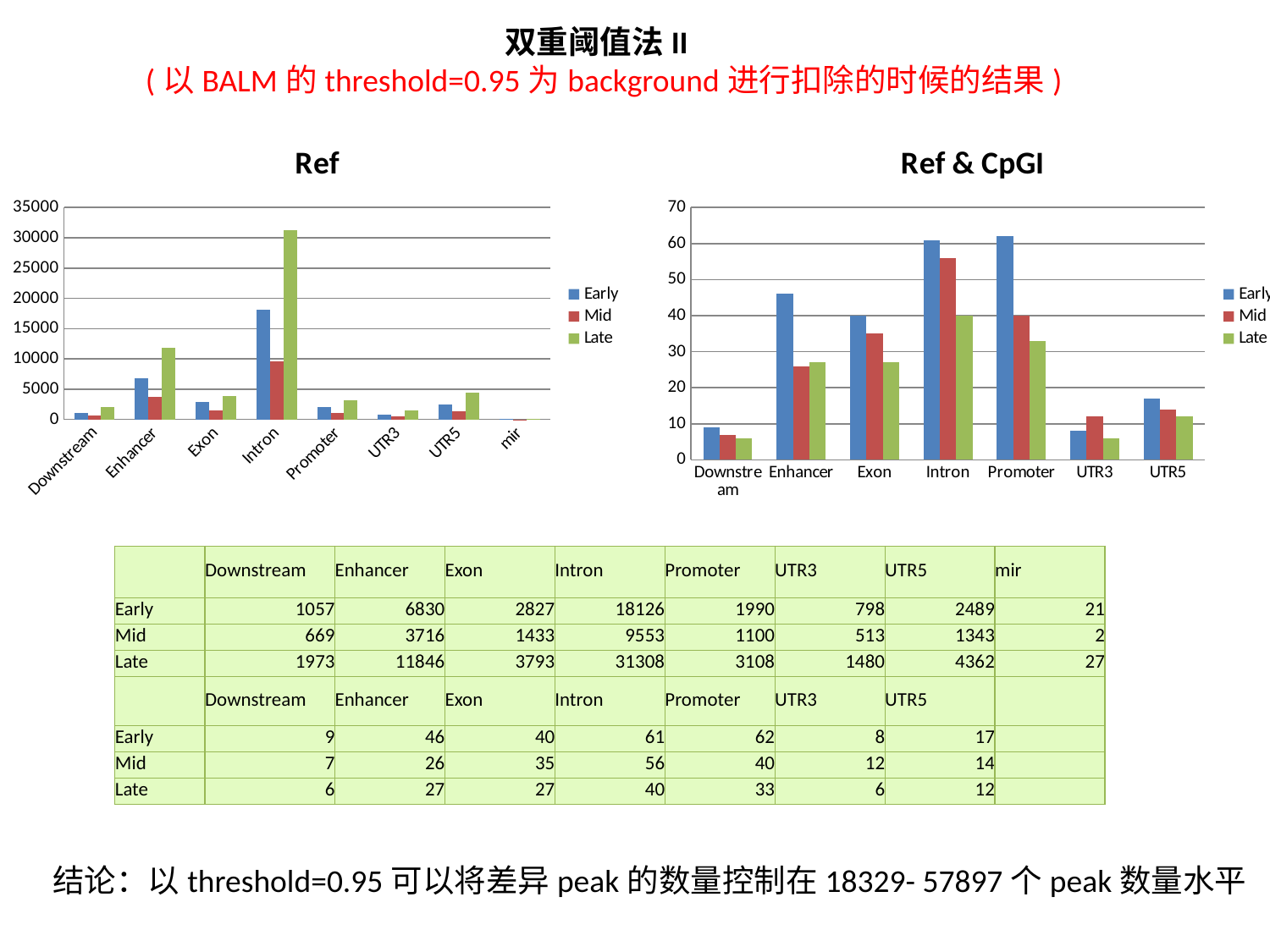

双重阈值法II
 (以BALM的threshold=0.95为background进行扣除的时候的结果)

### Chart: Ref

| Category | Early | Mid | Late |
|---|---|---|---|
| Downstream | 1057.0 | 669.0 | 1973.0 |
| Enhancer | 6830.0 | 3716.0 | 11846.0 |
| Exon | 2827.0 | 1433.0 | 3793.0 |
| Intron | 18126.0 | 9553.0 | 31308.0 |
| Promoter | 1990.0 | 1100.0 | 3108.0 |
| UTR3 | 798.0 | 513.0 | 1480.0 |
| UTR5 | 2489.0 | 1343.0 | 4362.0 |
| mir | 21.0 | 2.0 | 27.0 |

### Chart: Ref & CpGI

| Category | Early | Mid | Late |
|---|---|---|---|
| Downstream | 9.0 | 7.0 | 6.0 |
| Enhancer | 46.0 | 26.0 | 27.0 |
| Exon | 40.0 | 35.0 | 27.0 |
| Intron | 61.0 | 56.0 | 40.0 |
| Promoter | 62.0 | 40.0 | 33.0 |
| UTR3 | 8.0 | 12.0 | 6.0 |
| UTR5 | 17.0 | 14.0 | 12.0 |
|  | Downstream | Enhancer | Exon | Intron | Promoter | UTR3 | UTR5 | mir |
| --- | --- | --- | --- | --- | --- | --- | --- | --- |
| Early | 1057 | 6830 | 2827 | 18126 | 1990 | 798 | 2489 | 21 |
| Mid | 669 | 3716 | 1433 | 9553 | 1100 | 513 | 1343 | 2 |
| Late | 1973 | 11846 | 3793 | 31308 | 3108 | 1480 | 4362 | 27 |
|  | Downstream | Enhancer | Exon | Intron | Promoter | UTR3 | UTR5 |  |
| Early | 9 | 46 | 40 | 61 | 62 | 8 | 17 |  |
| Mid | 7 | 26 | 35 | 56 | 40 | 12 | 14 |  |
| Late | 6 | 27 | 27 | 40 | 33 | 6 | 12 |  |
结论：以threshold=0.95可以将差异peak的数量控制在18329- 57897个peak数量水平